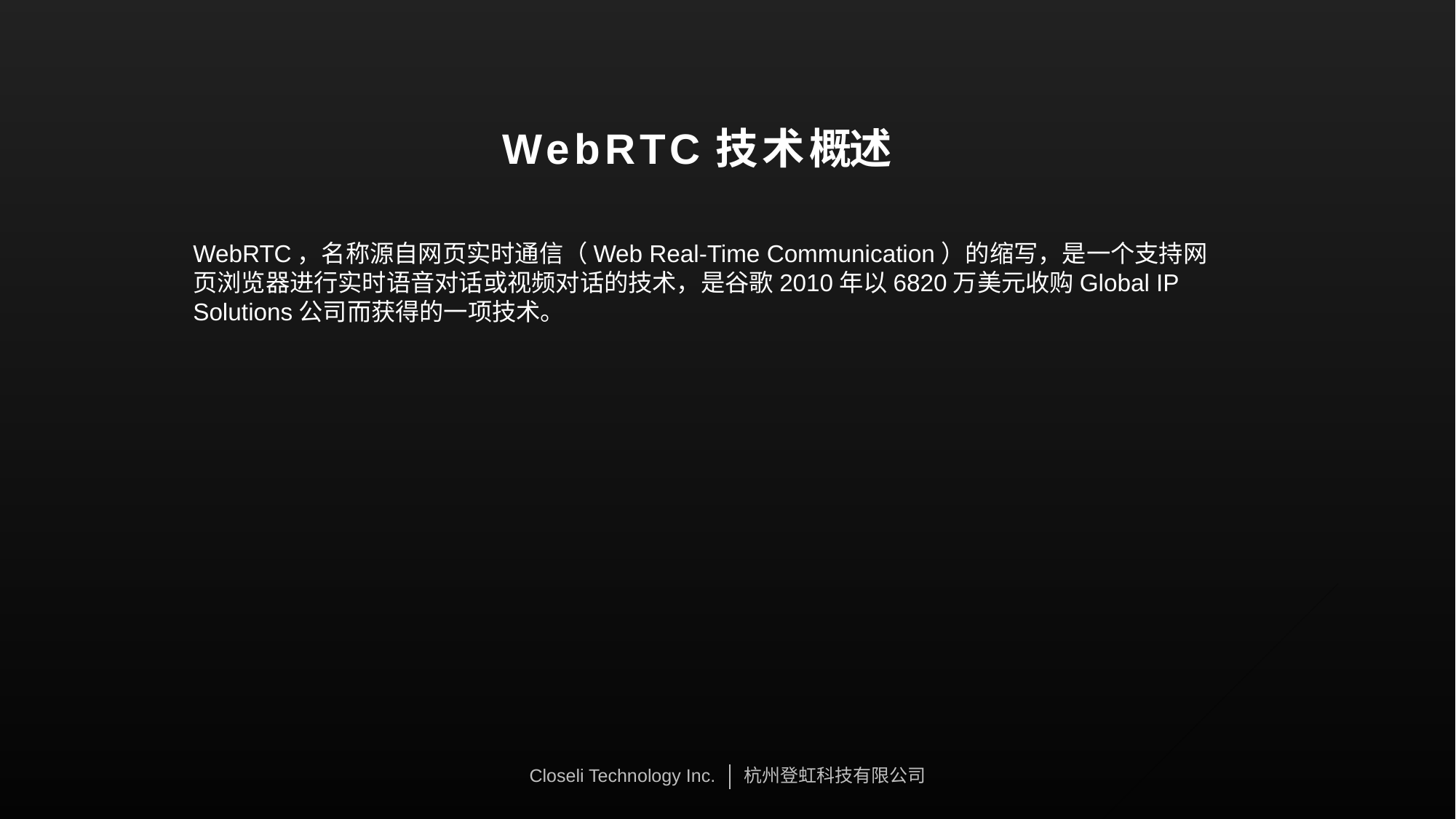

WebRTC技术概述
WebRTC，名称源自网页实时通信（Web Real-Time Communication）的缩写，是一个支持网页浏览器进行实时语音对话或视频对话的技术，是谷歌2010年以6820万美元收购Global IP Solutions公司而获得的一项技术。

2